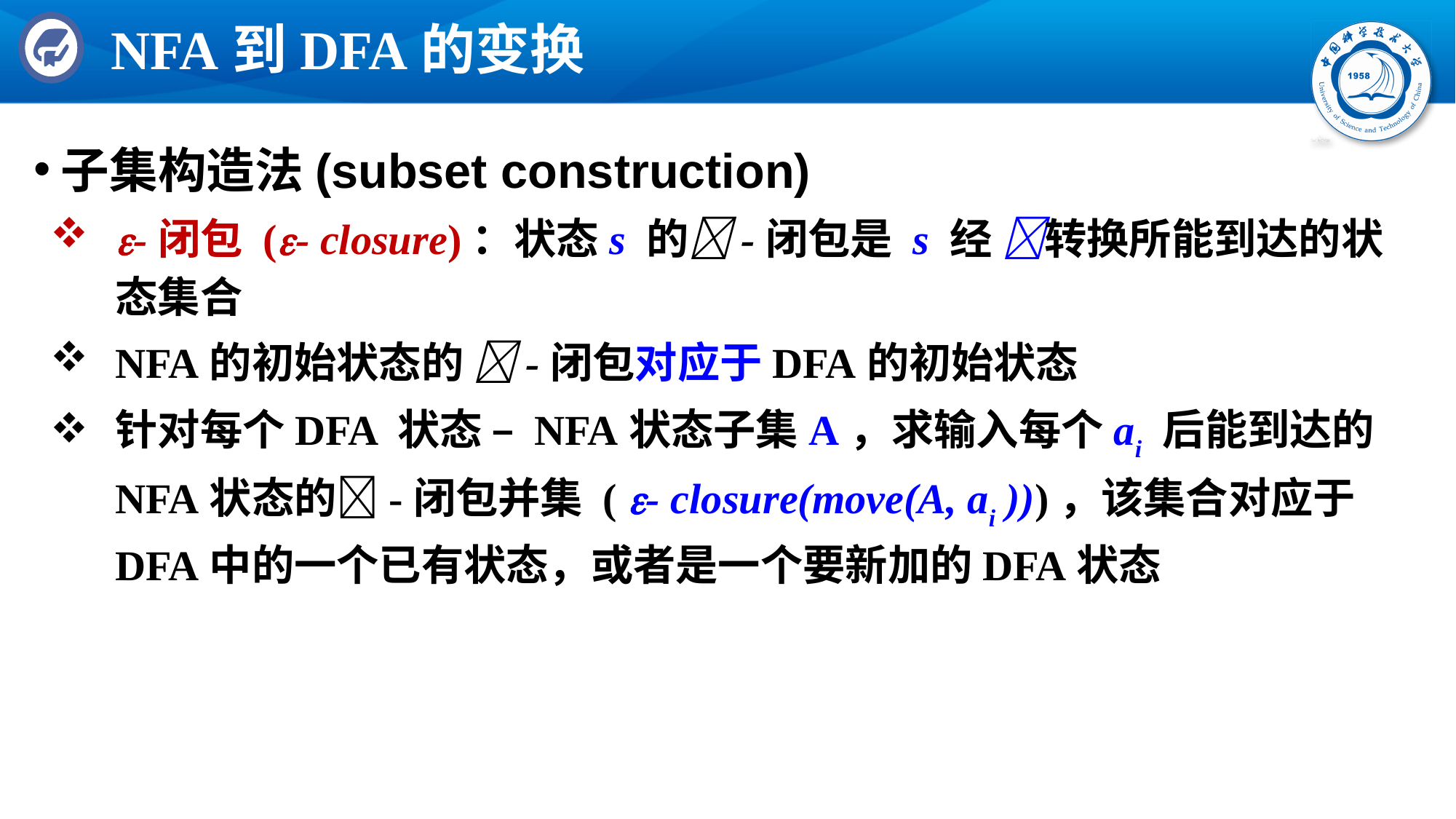

# NFA到DFA的变换
子集构造法(subset construction)
ε-闭包 (ε- closure)：状态s 的ε-闭包是 s 经 ε转换所能到达的状态集合
NFA的初始状态的 ε-闭包对应于DFA的初始状态
针对每个DFA 状态 – NFA状态子集A，求输入每个ai 后能到达的NFA状态的ε-闭包并集 ( ε- closure(move(A, ai )))，该集合对应于DFA中的一个已有状态，或者是一个要新加的DFA状态